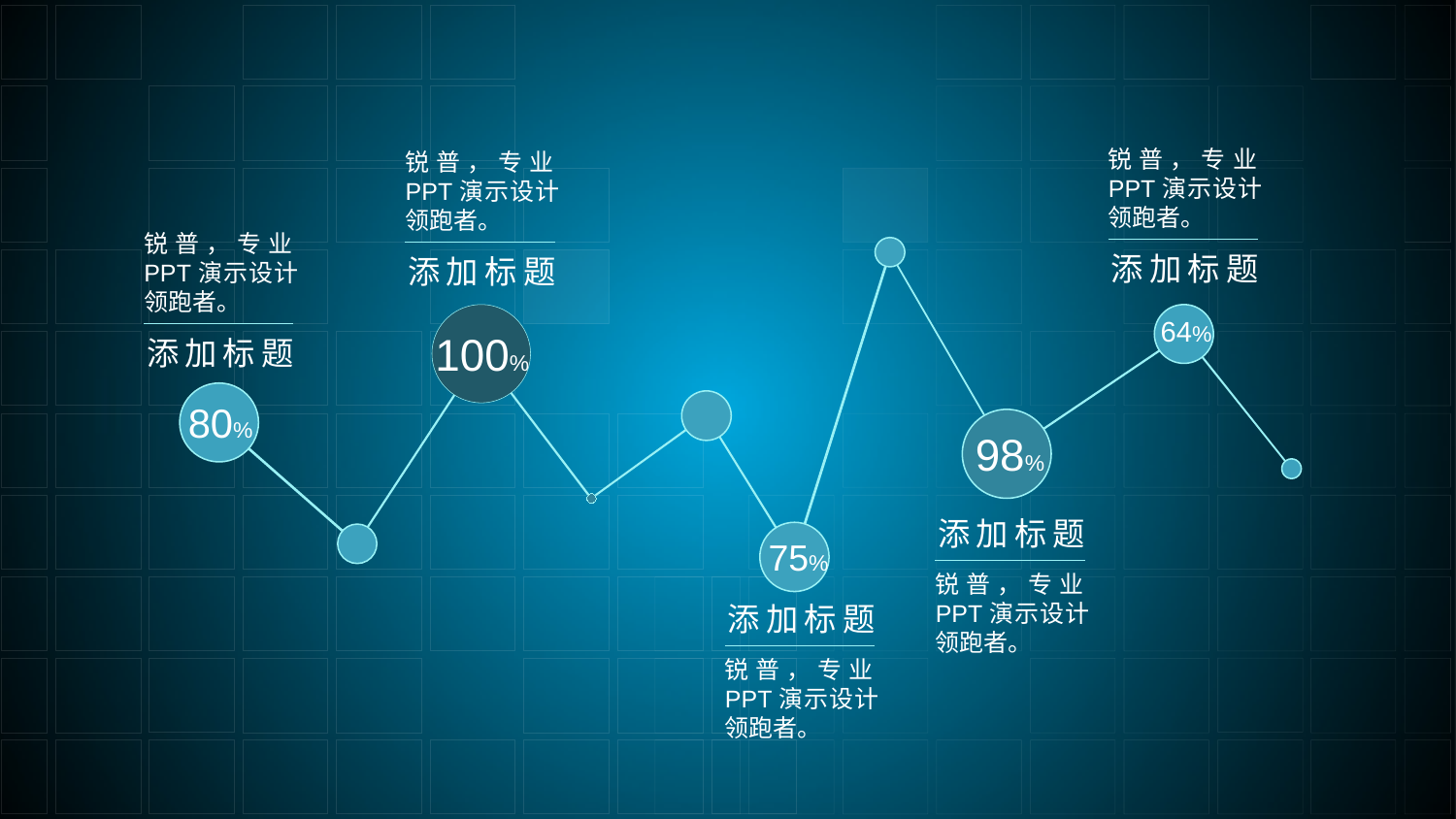

锐普，专业PPT演示设计领跑者。
添加标题
锐普，专业PPT演示设计领跑者。
添加标题
锐普，专业PPT演示设计领跑者。
添加标题

100%

64%

80%

98%

添加标题
锐普，专业PPT演示设计领跑者。

75%

添加标题
锐普，专业PPT演示设计领跑者。